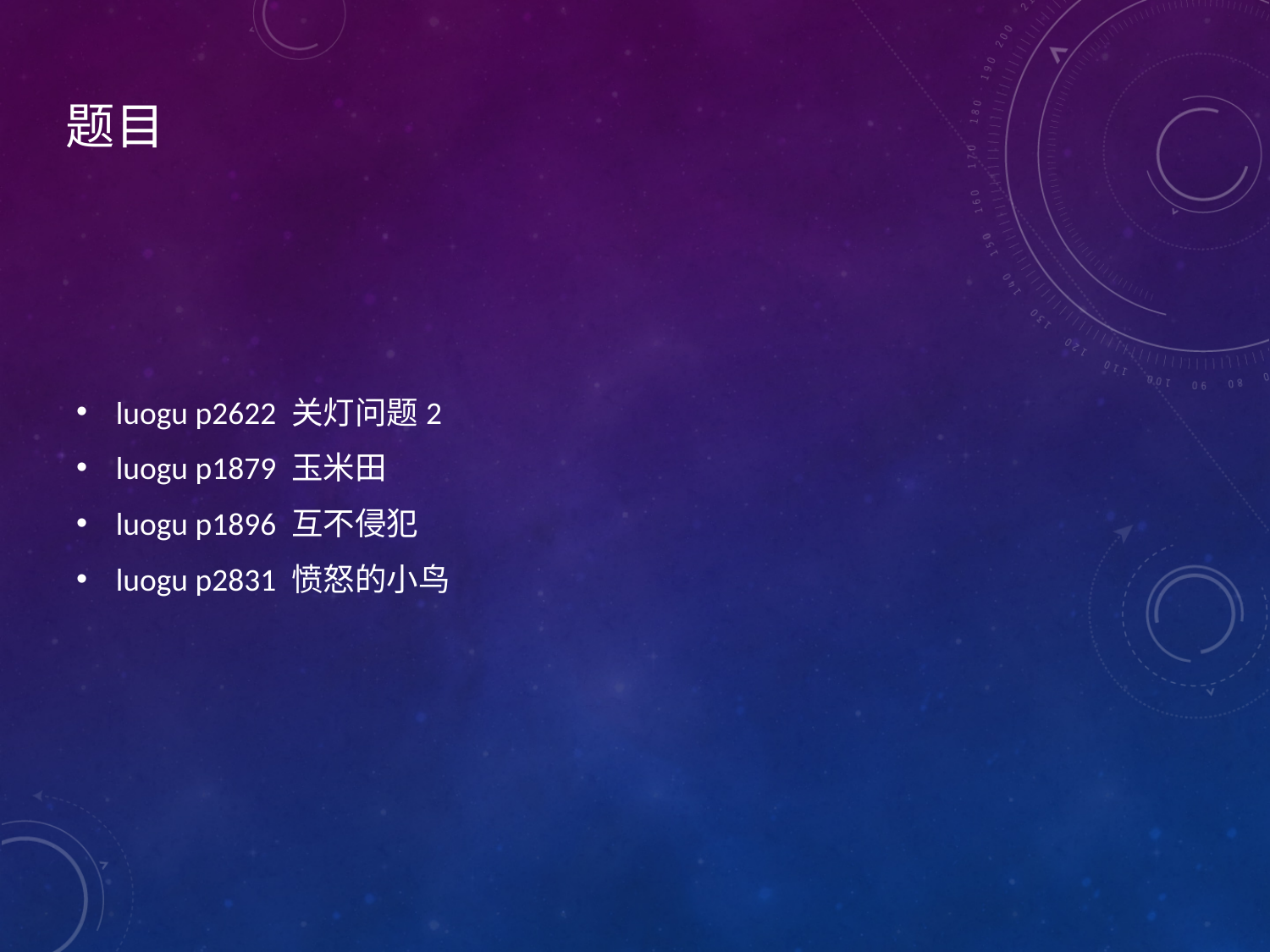

# 题目
luogu p2622 关灯问题2
luogu p1879 玉米田
luogu p1896 互不侵犯
luogu p2831 愤怒的小鸟